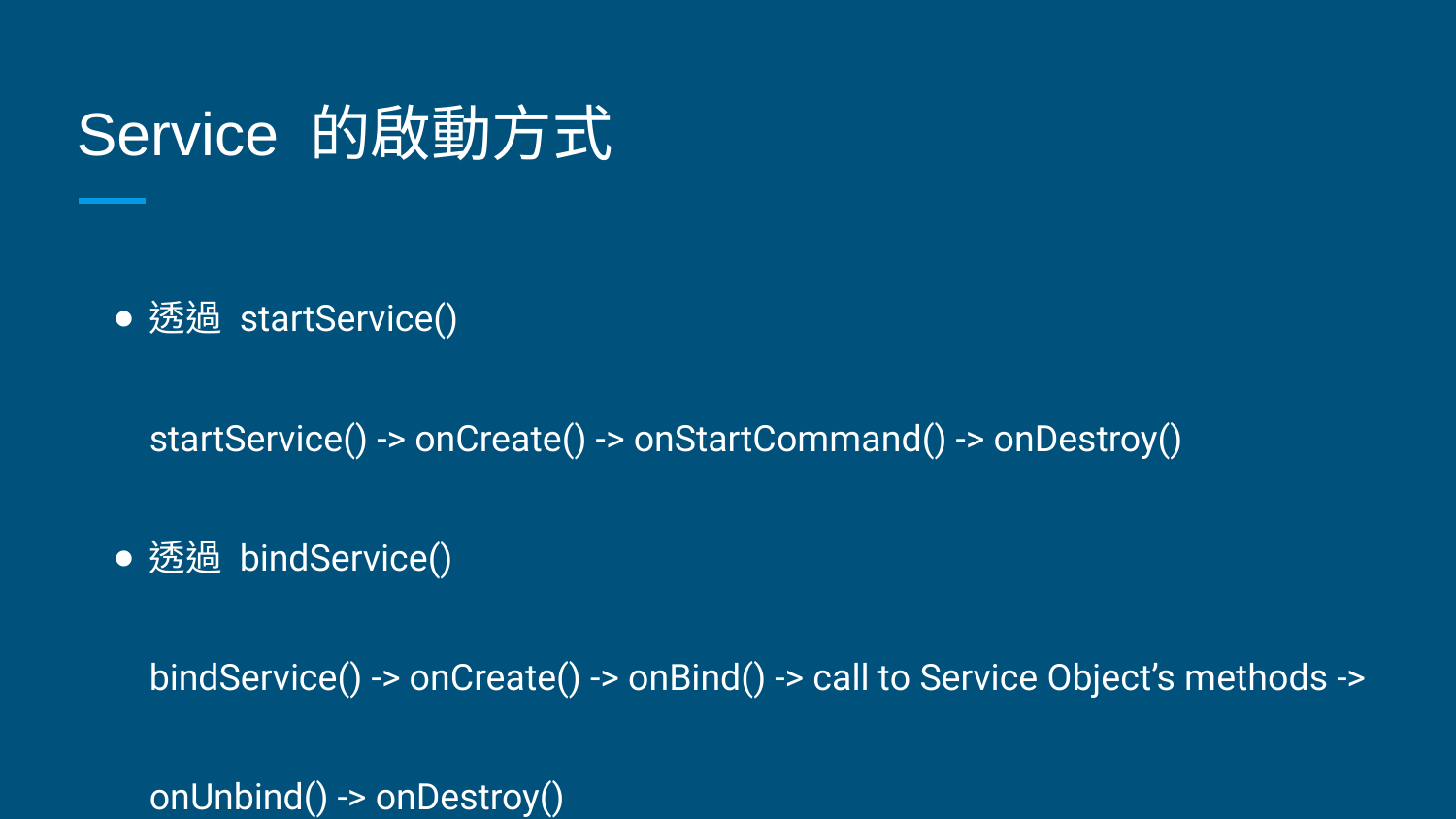

# Service 的啟動方式
透過 startService()
startService() -> onCreate() -> onStartCommand() -> onDestroy()
透過 bindService()
bindService() -> onCreate() -> onBind() -> call to Service Object’s methods ->
onUnbind() -> onDestroy()